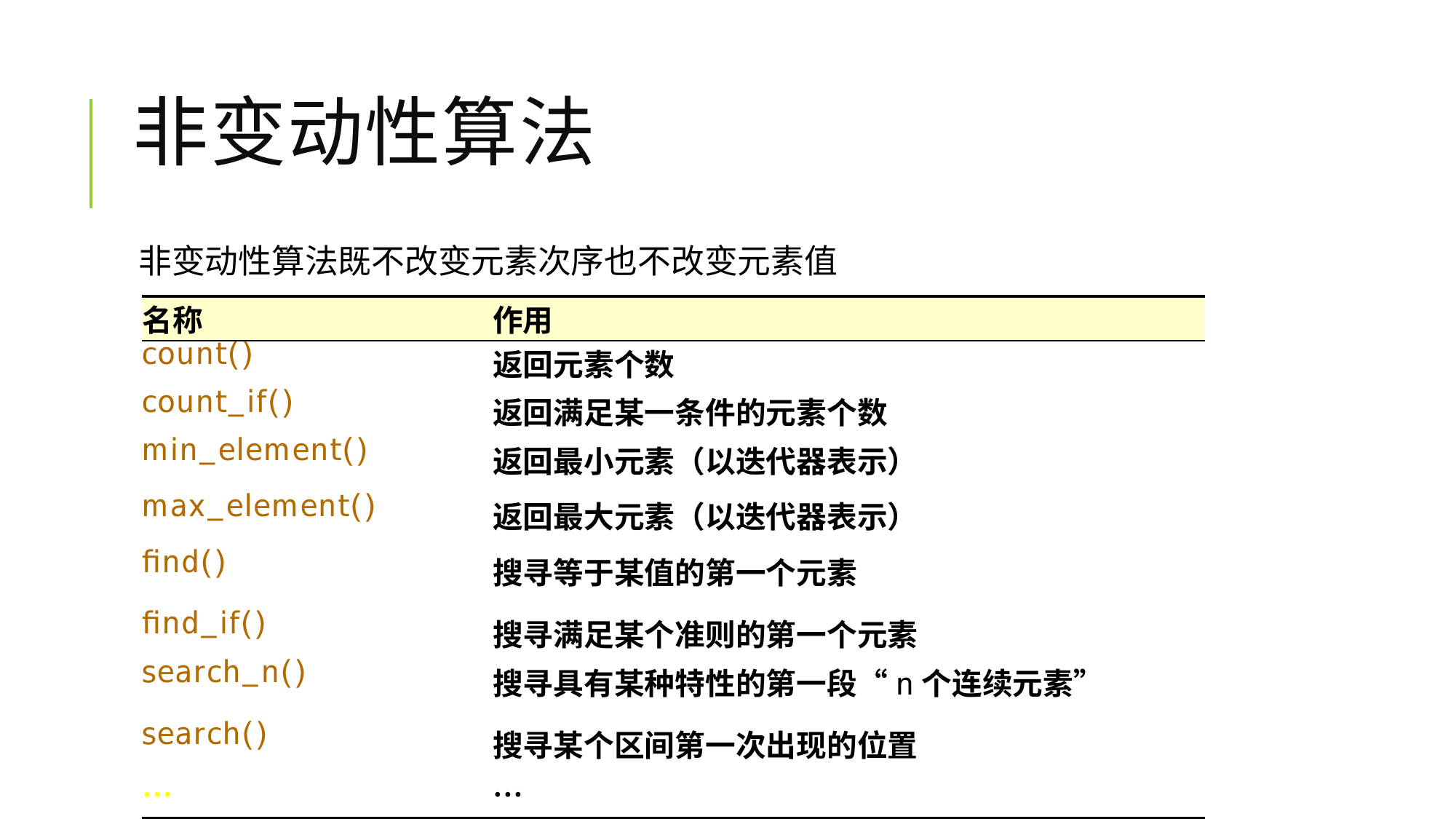

# 非变动性算法
非变动性算法既不改变元素次序也不改变元素值
| 名称 | 作用 |
| --- | --- |
| count() | 返回元素个数 |
| count\_if() | 返回满足某一条件的元素个数 |
| min\_element() | 返回最小元素（以迭代器表示） |
| max\_element() | 返回最大元素（以迭代器表示） |
| find() | 搜寻等于某值的第一个元素 |
| find\_if() | 搜寻满足某个准则的第一个元素 |
| search\_n() | 搜寻具有某种特性的第一段“n个连续元素” |
| search() | 搜寻某个区间第一次出现的位置 |
| … | … |